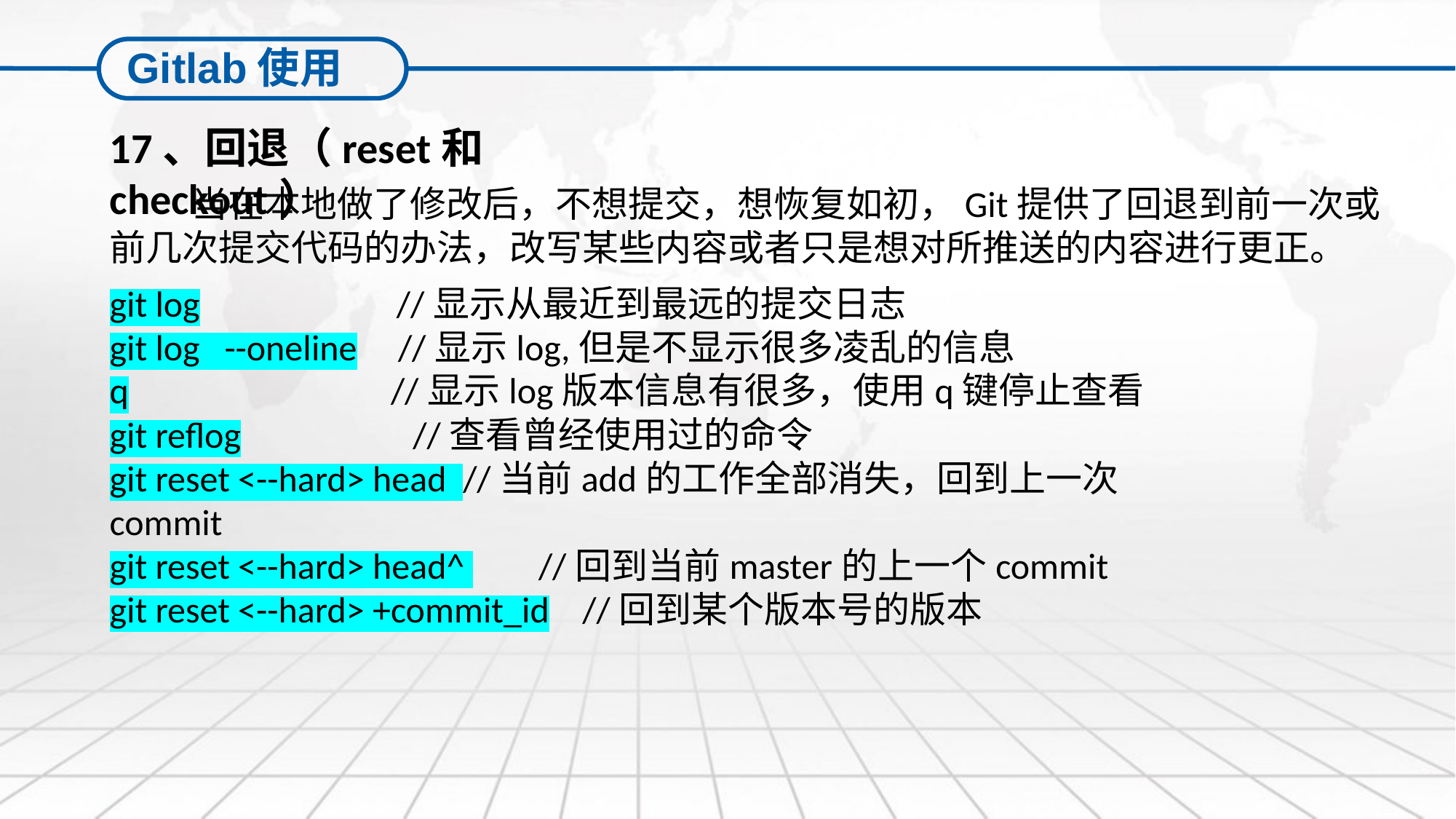

Gitlab使用

17、回退（reset和checkout）
         当在本地做了修改后，不想提交，想恢复如初，Git提供了回退到前一次或前几次提交代码的办法，改写某些内容或者只是想对所推送的内容进行更正。
git log                        //显示从最近到最远的提交日志
git log   --oneline     //显示log,但是不显示很多凌乱的信息
q                                //显示log版本信息有很多，使用q键停止查看
git reflog                     //查看曾经使用过的命令
git reset <--hard> head  //当前add的工作全部消失，回到上一次commit
git reset <--hard> head^         //回到当前master的上一个commit
git reset <--hard> +commit_id    //回到某个版本号的版本